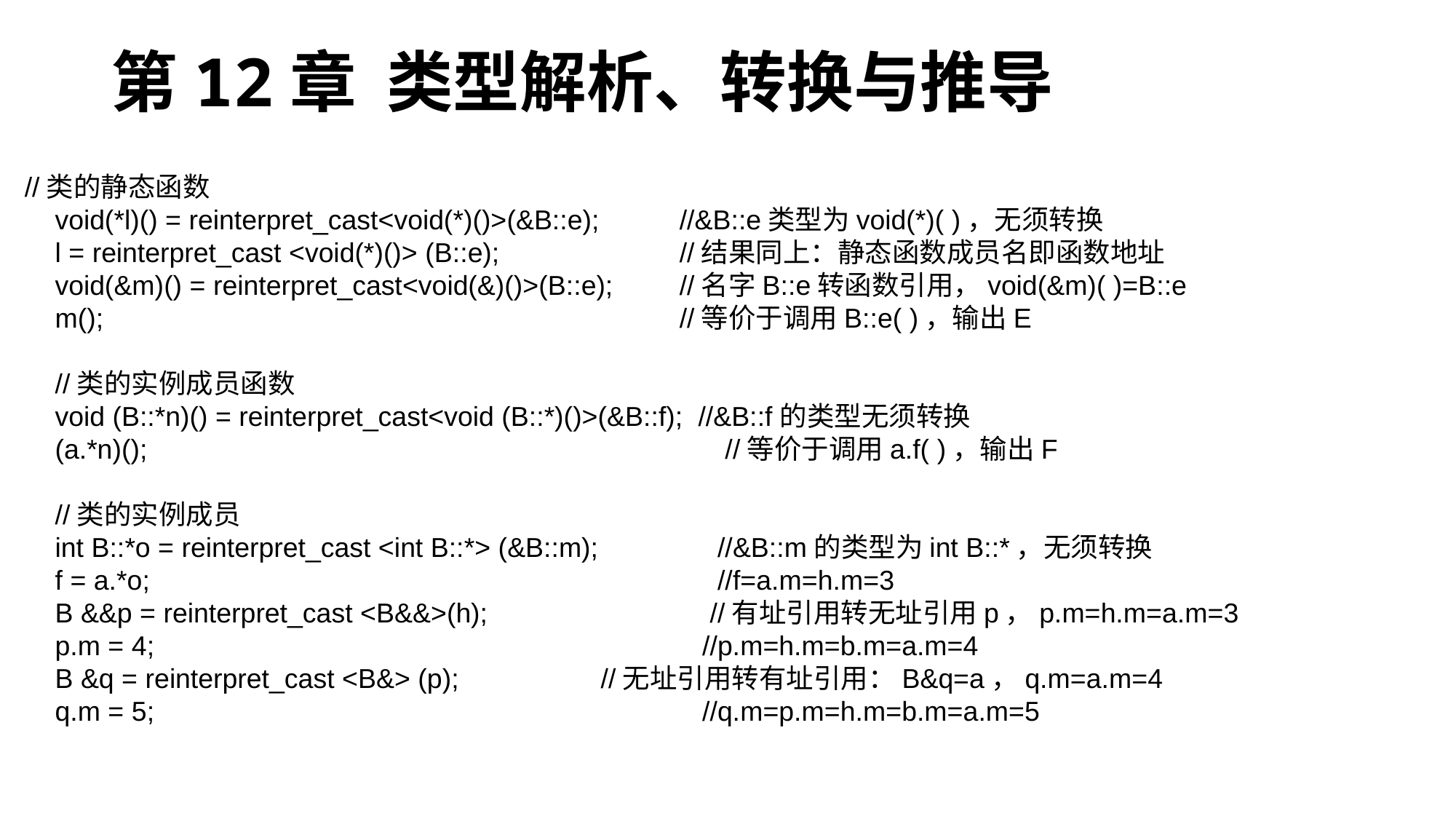

# 第12章  类型解析、转换与推导
//类的静态函数
    void(*l)() = reinterpret_cast<void(*)()>(&B::e);	//&B::e类型为void(*)( )，无须转换
    l = reinterpret_cast <void(*)()> (B::e);		//结果同上：静态函数成员名即函数地址
    void(&m)() = reinterpret_cast<void(&)()>(B::e);	//名字B::e转函数引用，void(&m)( )=B::e
    m();						//等价于调用B::e( )，输出E

    //类的实例成员函数
    void (B::*n)() = reinterpret_cast<void (B::*)()>(&B::f);  //&B::f的类型无须转换
    (a.*n)();					      //等价于调用a.f( )，输出F

    //类的实例成员
    int B::*o = reinterpret_cast <int B::*> (&B::m);	     //&B::m的类型为int B::*，无须转换
    f = a.*o;					     //f=a.m=h.m=3
    B &&p = reinterpret_cast <B&&>(h);		    //有址引用转无址引用p，p.m=h.m=a.m=3
    p.m = 4;					   //p.m=h.m=b.m=a.m=4
    B &q = reinterpret_cast <B&> (p);		    //无址引用转有址引用：B&q=a，q.m=a.m=4
    q.m = 5;					   //q.m=p.m=h.m=b.m=a.m=5